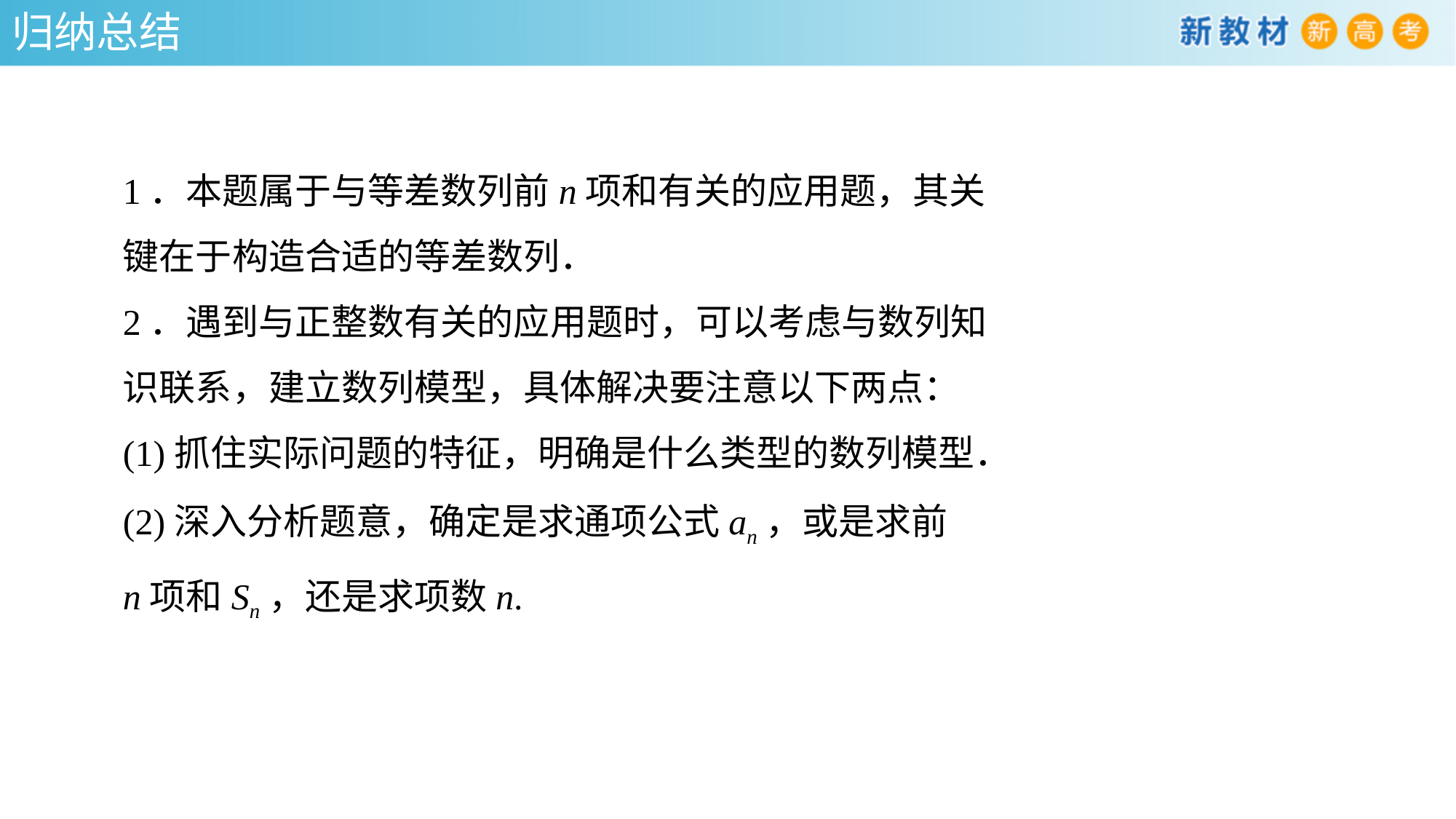

归纳总结
1．本题属于与等差数列前n项和有关的应用题，其关
键在于构造合适的等差数列．
2．遇到与正整数有关的应用题时，可以考虑与数列知
识联系，建立数列模型，具体解决要注意以下两点：
(1)抓住实际问题的特征，明确是什么类型的数列模型．
(2)深入分析题意，确定是求通项公式an，或是求前
n项和Sn，还是求项数n.